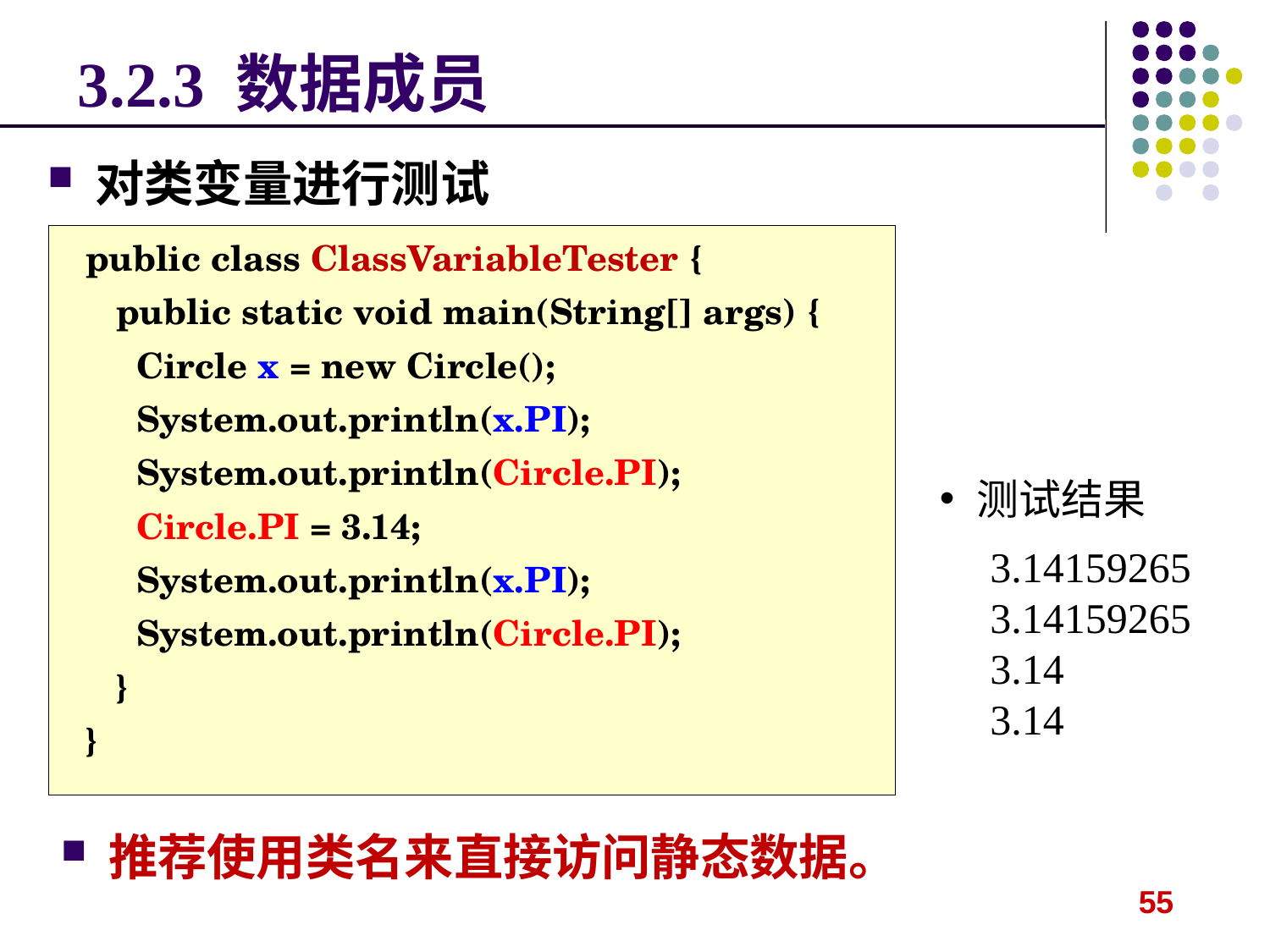

# 3.2.3 数据成员
对类变量进行测试

public class ClassVariableTester {
   public static void main(String[] args) {
     Circle x = new Circle();
     System.out.println(x.PI);
     System.out.println(Circle.PI);
     Circle.PI = 3.14;
     System.out.println(x.PI);
     System.out.println(Circle.PI);
   }
}
测试结果
3.14159265
3.14159265
3.14
3.14
推荐使用类名来直接访问静态数据。